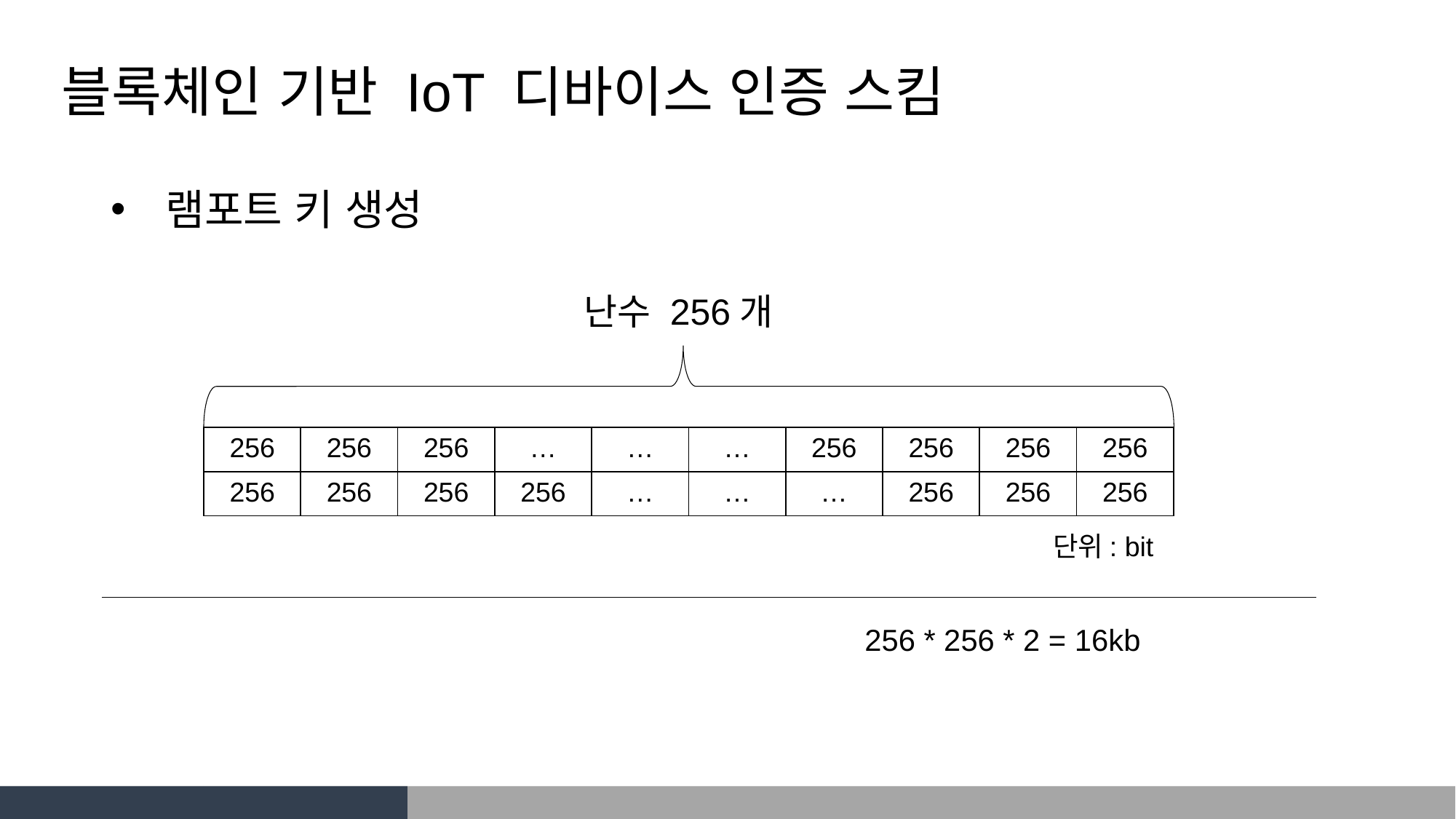

블록체인 기반 IoT 디바이스 인증 스킴
램포트 키 생성
난수 256개
| 256 | 256 | 256 | … | … | … | 256 | 256 | 256 | 256 |
| --- | --- | --- | --- | --- | --- | --- | --- | --- | --- |
| 256 | 256 | 256 | 256 | … | … | … | 256 | 256 | 256 |
단위: bit
256 * 256 * 2 = 16kb